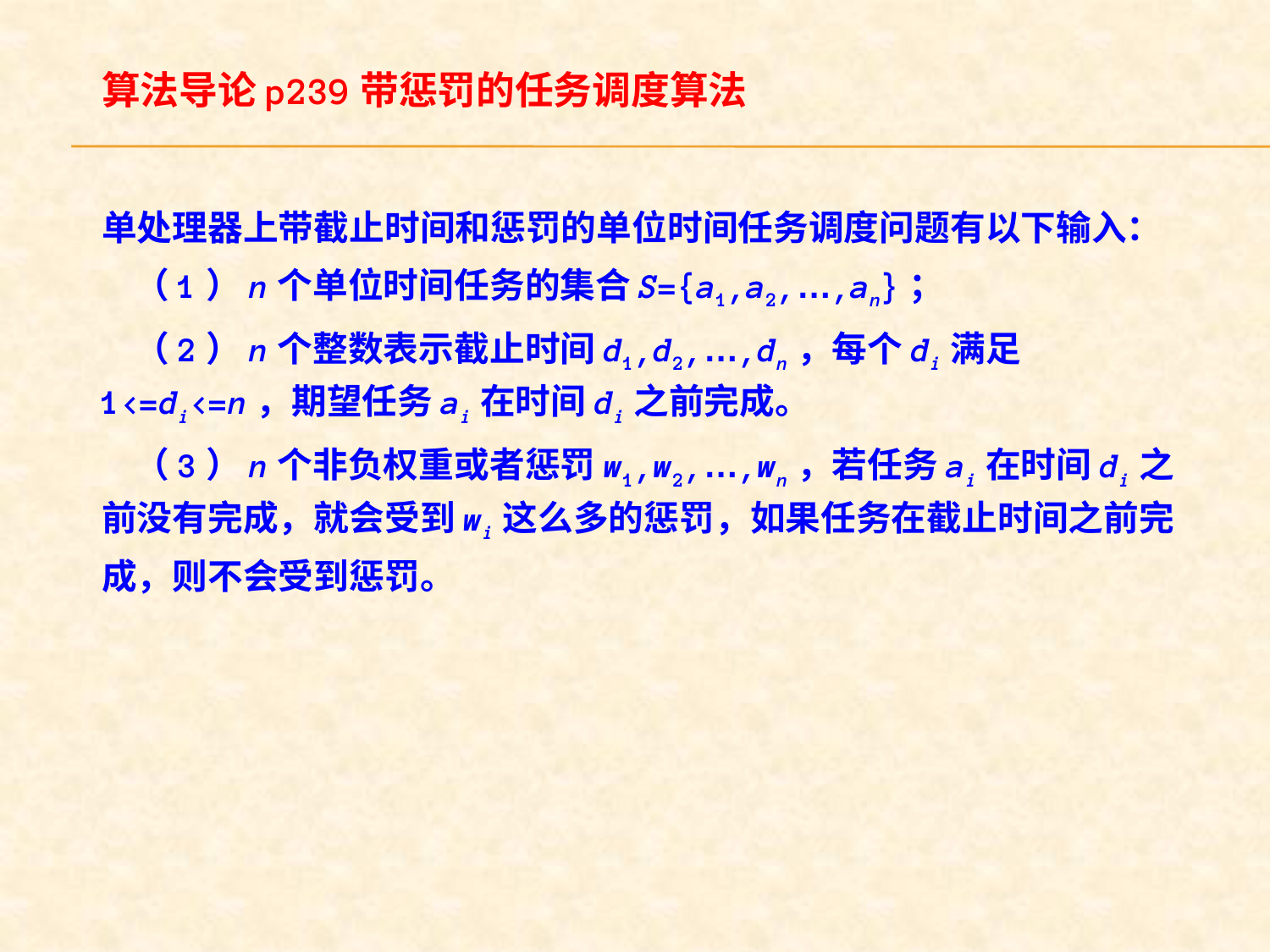

算法导论p239带惩罚的任务调度算法
单处理器上带截止时间和惩罚的单位时间任务调度问题有以下输入：
   （1）n个单位时间任务的集合S={a1,a2,…,an}；
   （2）n个整数表示截止时间d1,d2,…,dn，每个di满足1<=di<=n，期望任务ai在时间di之前完成。
   （3）n个非负权重或者惩罚w1,w2,…,wn，若任务ai在时间di之前没有完成，就会受到wi这么多的惩罚，如果任务在截止时间之前完成，则不会受到惩罚。